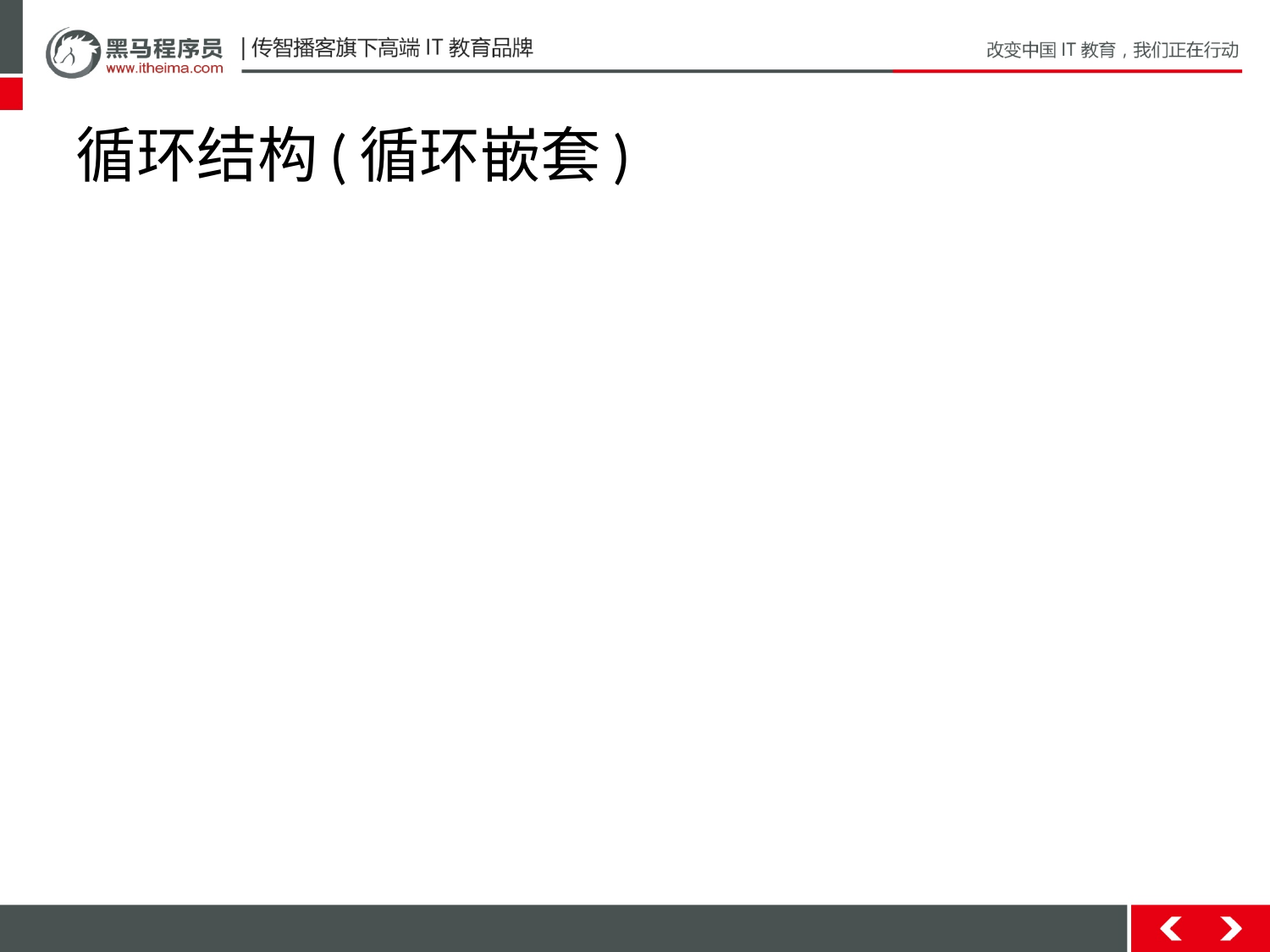

# 循环结构(循环嵌套)
需求：请输出一个4行5列的星星(*)图案。
需求：请输出如下图形
			*
			**
			***
			****
			*****
需求：在控制台输出九九乘法表。